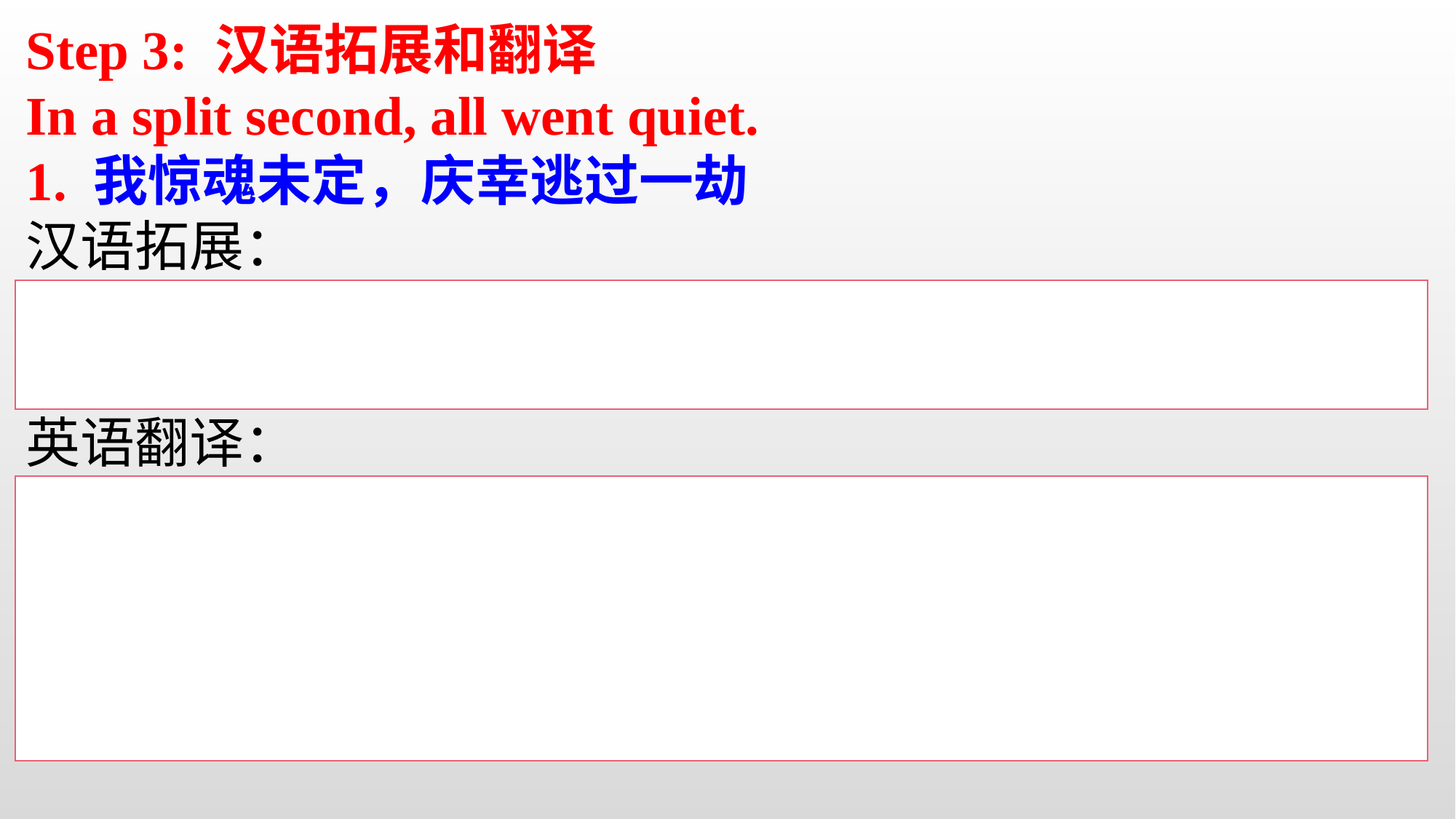

Step 3: 汉语拓展和翻译In a split second, all went quiet. 1. 我惊魂未定，庆幸逃过一劫
汉语拓展：
真是死里逃生啊！我的心儿砰砰直跳。要是我们迟那么一点点时间，我们没法活命了。我努力站起来，但没用。英语翻译：
What a narrow escape / What a close call! My heart was pounding with a loud thump-thump-thump. Had we hesitated for even a moment longer, we would not have made it out alive. I struggled to my feet but in vain.